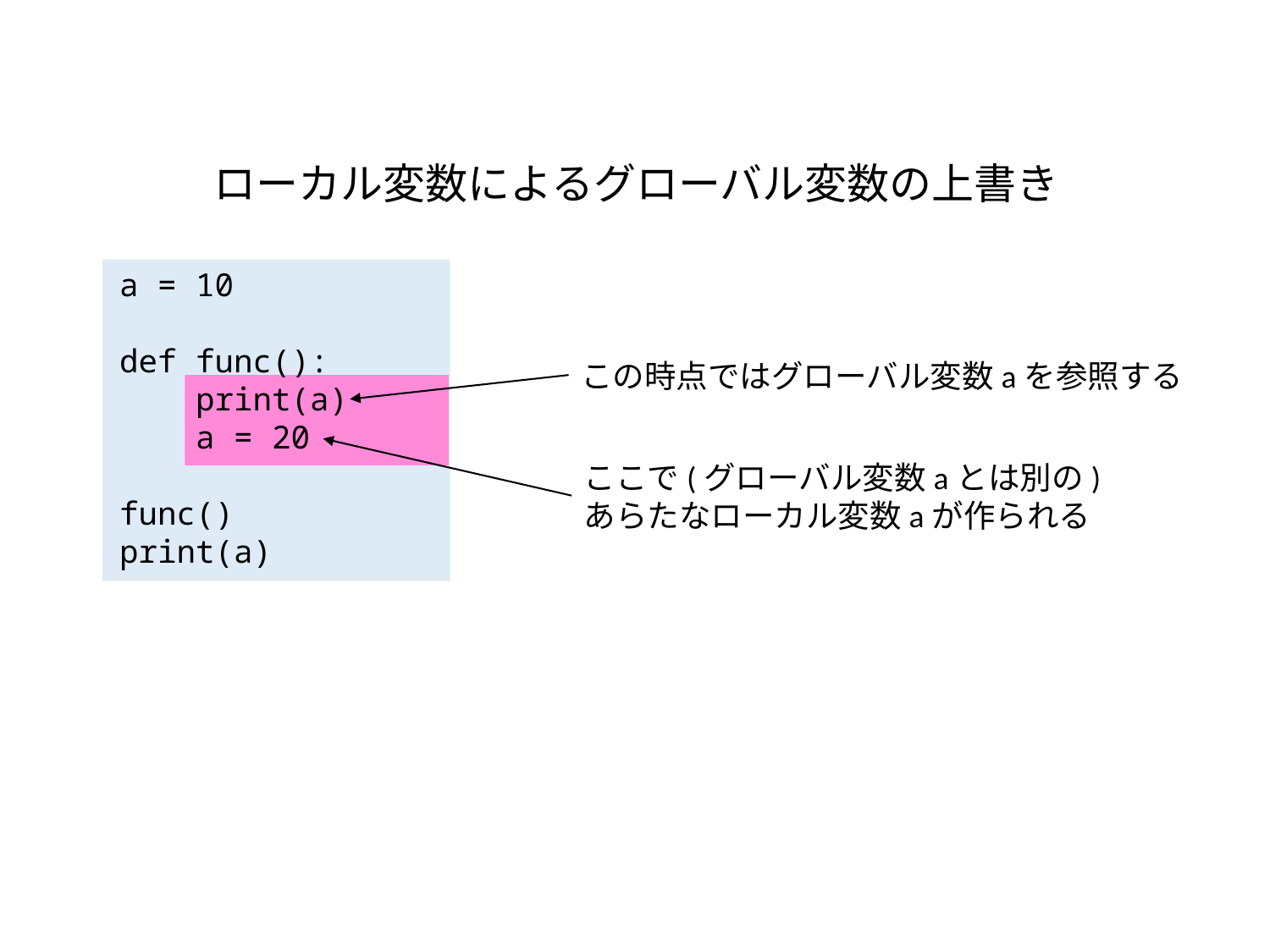

ローカル変数によるグローバル変数の上書き
a = 10

def func():
    print(a)
    a = 20

func()
print(a)

この時点ではグローバル変数aを参照する

ここで(グローバル変数aとは別の)
あらたなローカル変数aが作られる